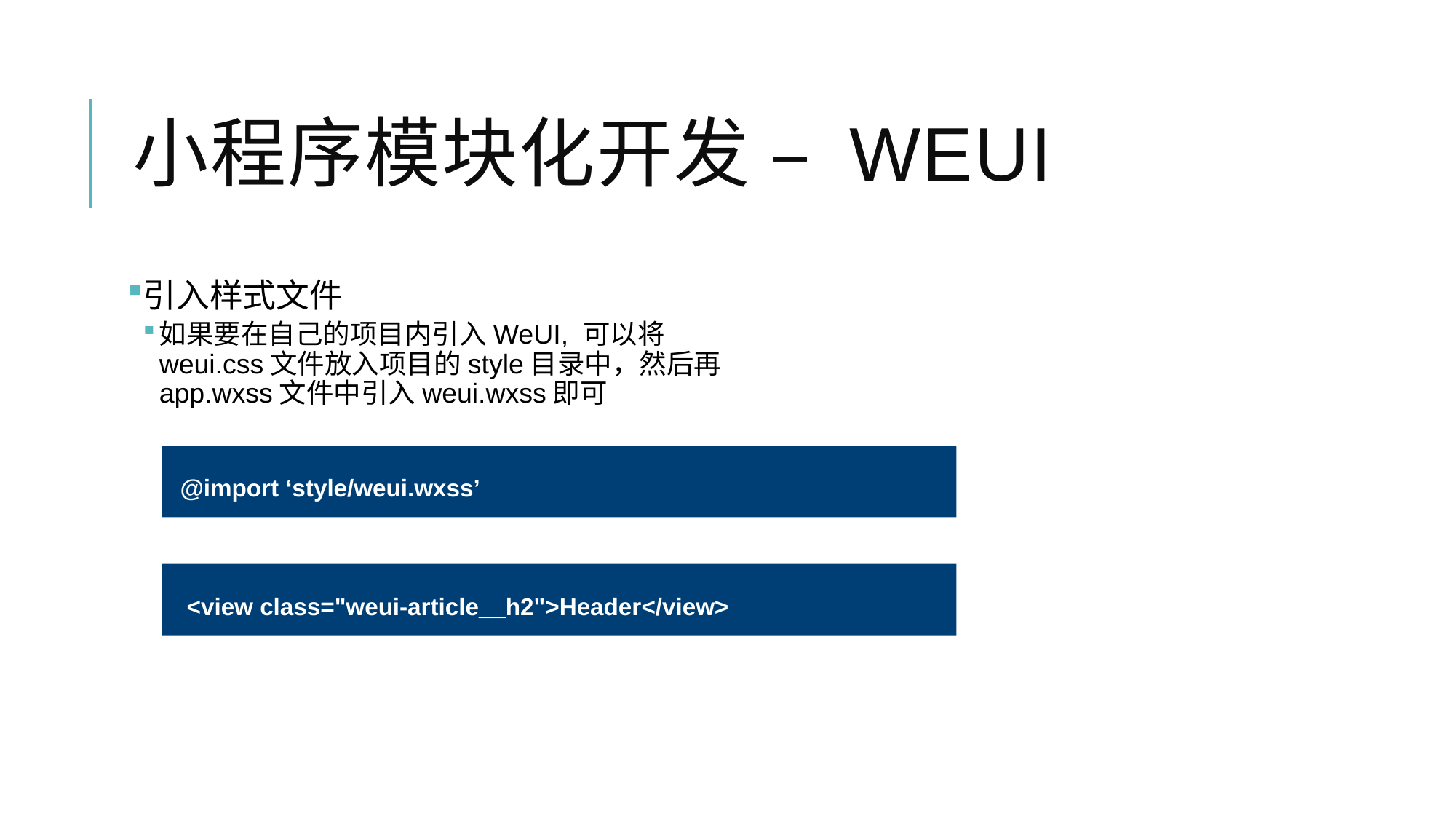

# 小程序模块化开发 – WeUI
引入样式文件
如果要在自己的项目内引入WeUI, 可以将weui.css文件放入项目的style目录中，然后再app.wxss文件中引入weui.wxss即可

@import ‘style/weui.wxss’

 <view class="weui-article__h2">Header</view>